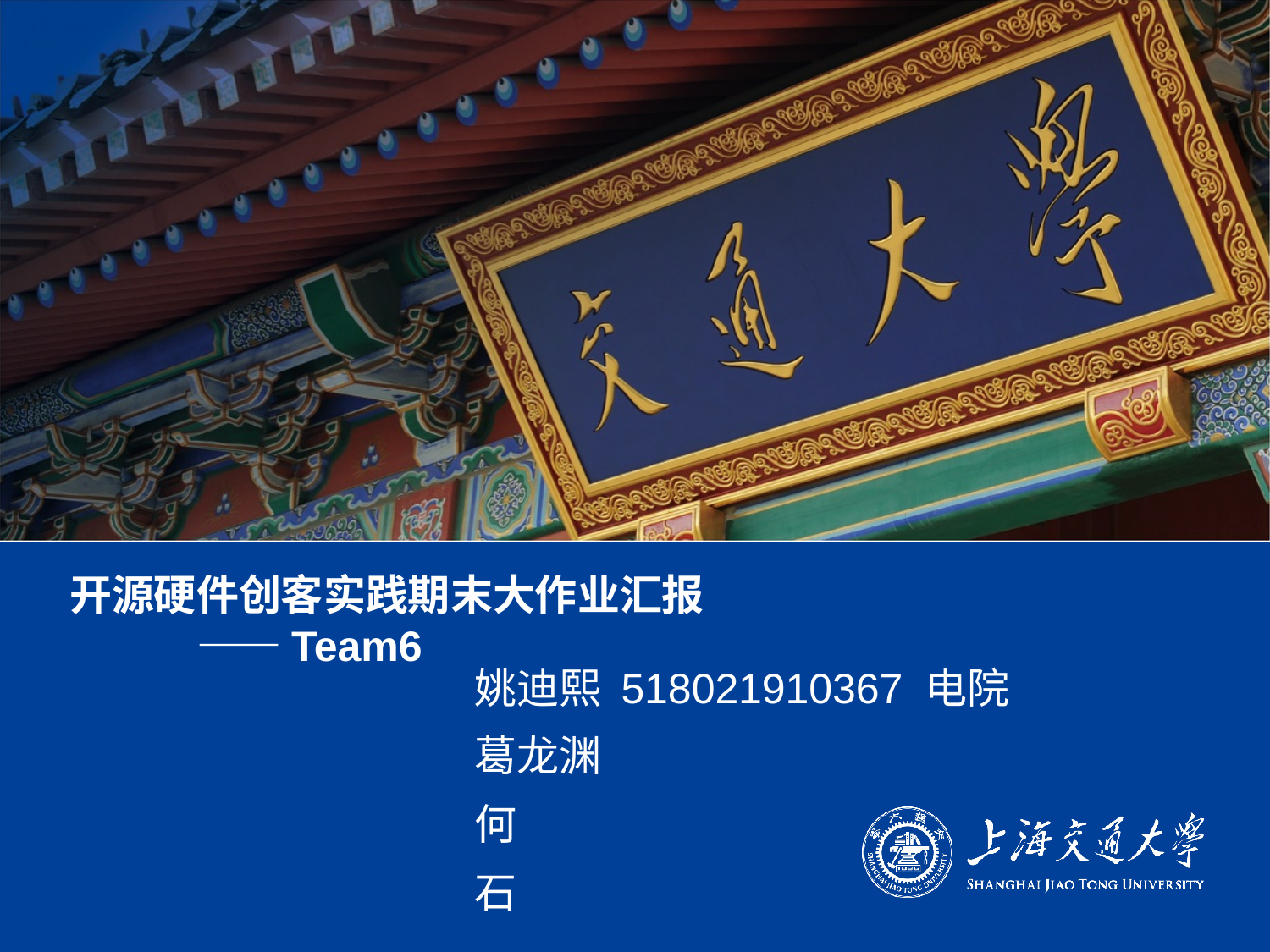

# 开源硬件创客实践期末大作业汇报 ——Team6
姚迪熙 518021910367 电院
葛龙渊
何
石